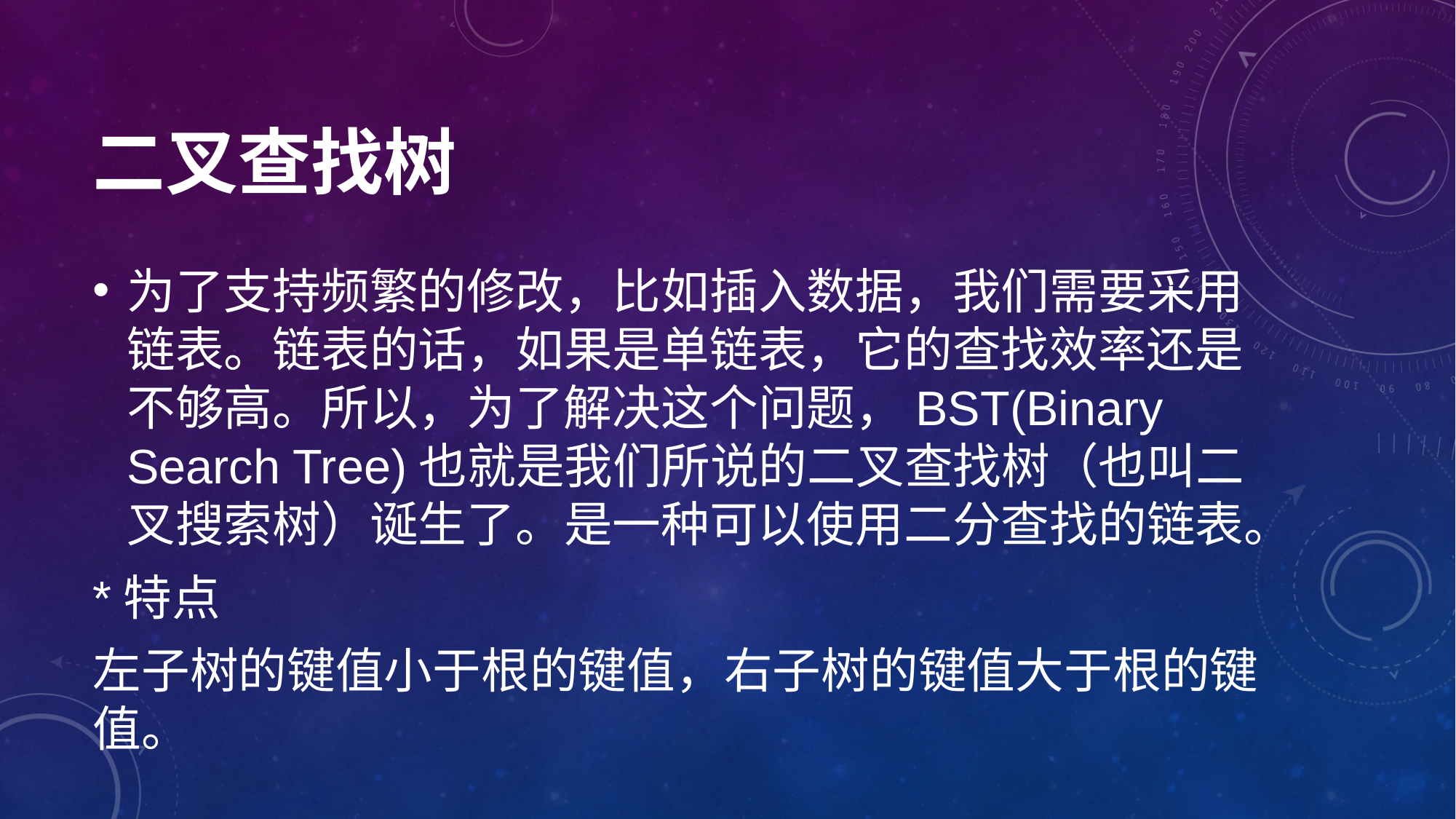

# 二叉查找树
为了支持频繁的修改，比如插入数据，我们需要采用链表。链表的话，如果是单链表，它的查找效率还是不够高。所以，为了解决这个问题，BST(Binary Search Tree)也就是我们所说的二叉查找树（也叫二叉搜索树）诞生了。是一种可以使用二分查找的链表。
*特点
左子树的键值小于根的键值，右子树的键值大于根的键值。